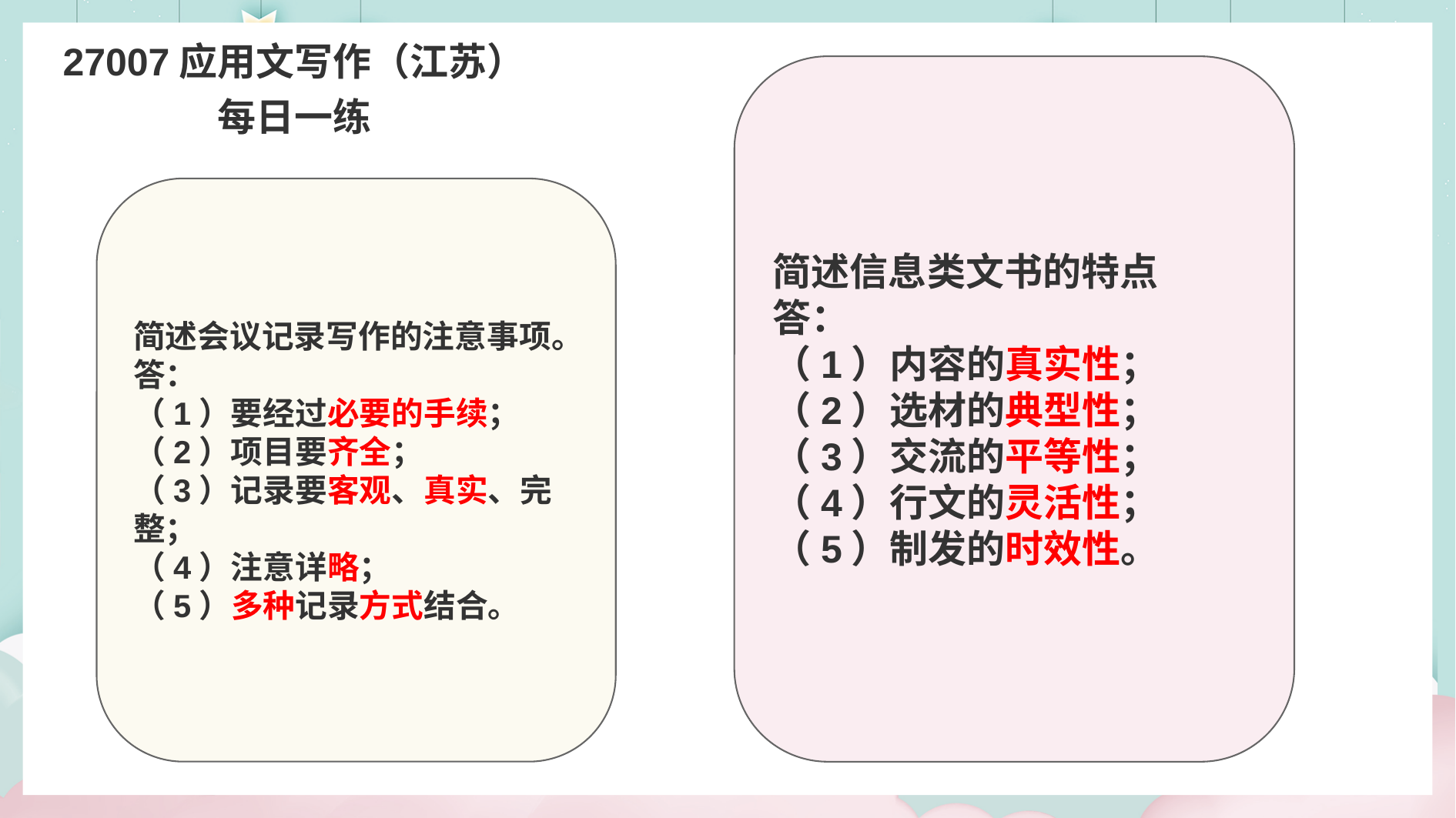

27007应用文写作（江苏）
每日一练
简述信息类文书的特点
答：
（1）内容的真实性；
（2）选材的典型性；
（3）交流的平等性；
（4）行文的灵活性；
（5）制发的时效性。
简述会议记录写作的注意事项。
答：
（1）要经过必要的手续；
（2）项目要齐全；
（3）记录要客观、真实、完整；
（4）注意详略；
（5）多种记录方式结合。